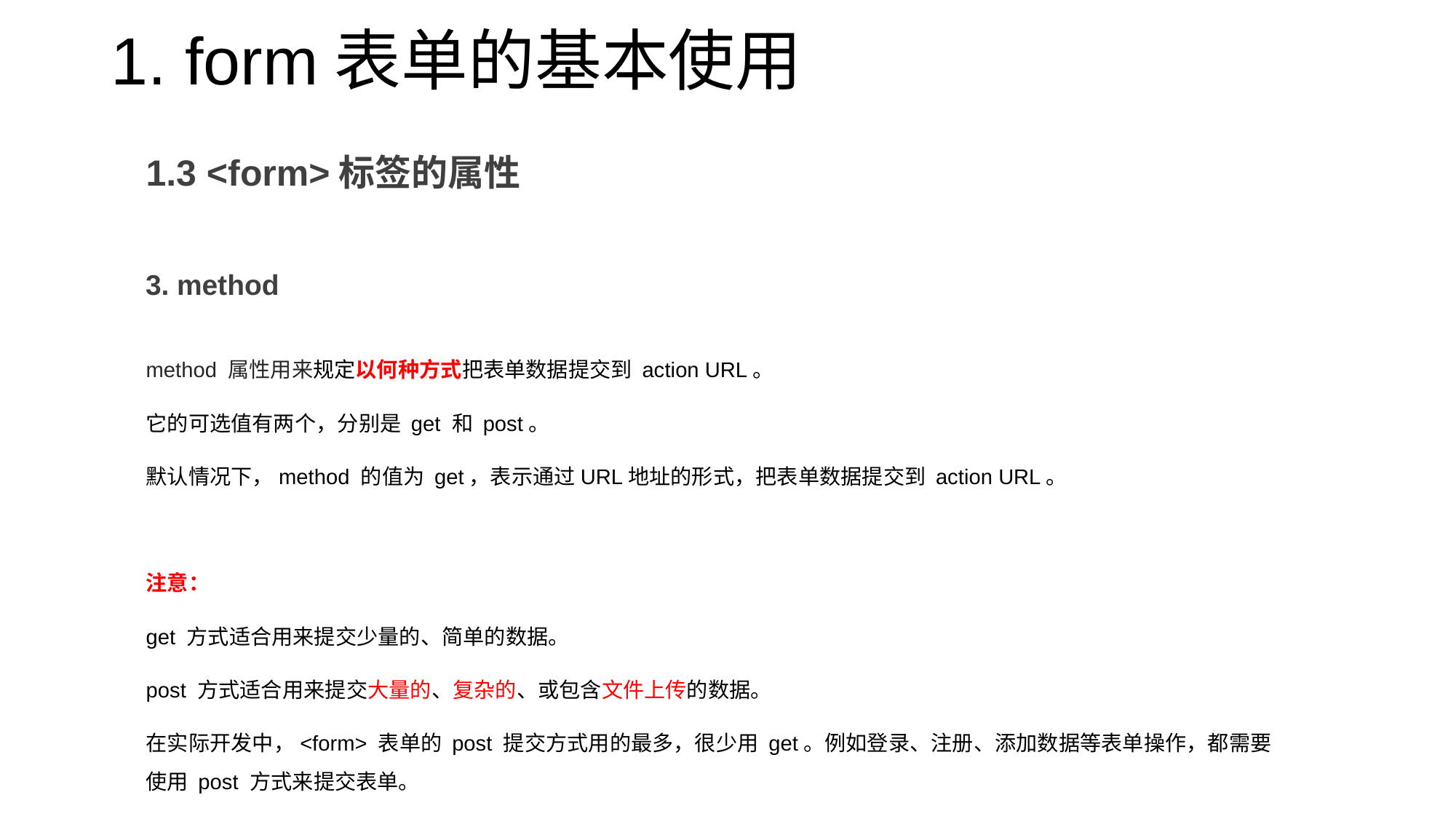

# 1. form表单的基本使用
1.3 <form>标签的属性
3. method
method 属性用来规定以何种方式把表单数据提交到 action URL。
它的可选值有两个，分别是 get 和 post。
默认情况下，method 的值为 get，表示通过URL地址的形式，把表单数据提交到 action URL。

注意：
get 方式适合用来提交少量的、简单的数据。
post 方式适合用来提交大量的、复杂的、或包含文件上传的数据。
在实际开发中，<form> 表单的 post 提交方式用的最多，很少用 get。例如登录、注册、添加数据等表单操作，都需要使用 post 方式来提交表单。